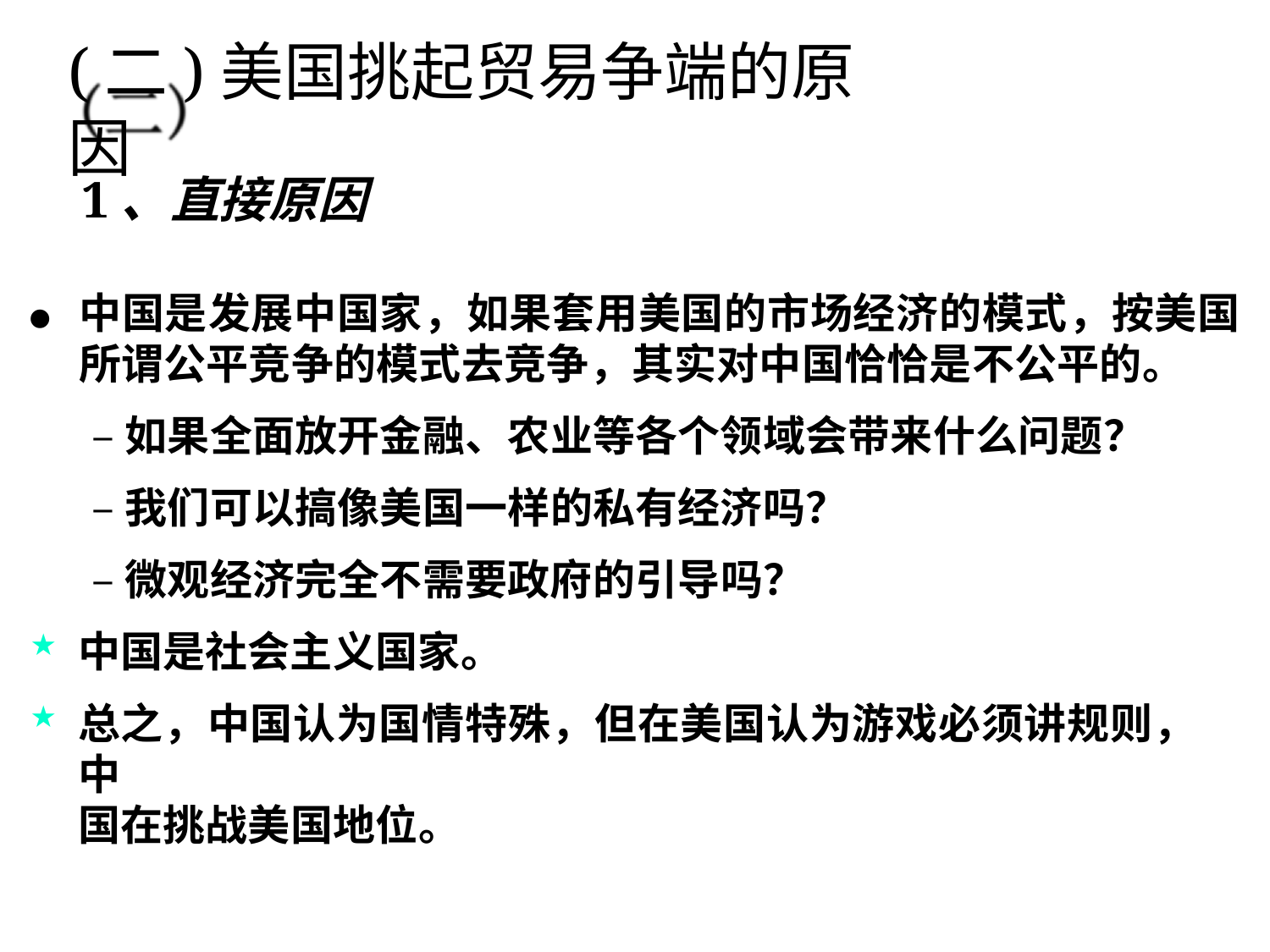

# (二)美国挑起贸易争端的原因
1、直接原因

⚫	中国是发展中国家，如果套用美国的市场经济的模式，按美国
所谓公平竞争的模式去竞争，其实对中国恰恰是不公平的。
–如果全面放开金融、农业等各个领域会带来什么问题？
–我们可以搞像美国一样的私有经济吗？
–微观经济完全不需要政府的引导吗？
中国是社会主义国家。
总之，中国认为国情特殊，但在美国认为游戏必须讲规则，中
国在挑战美国地位。